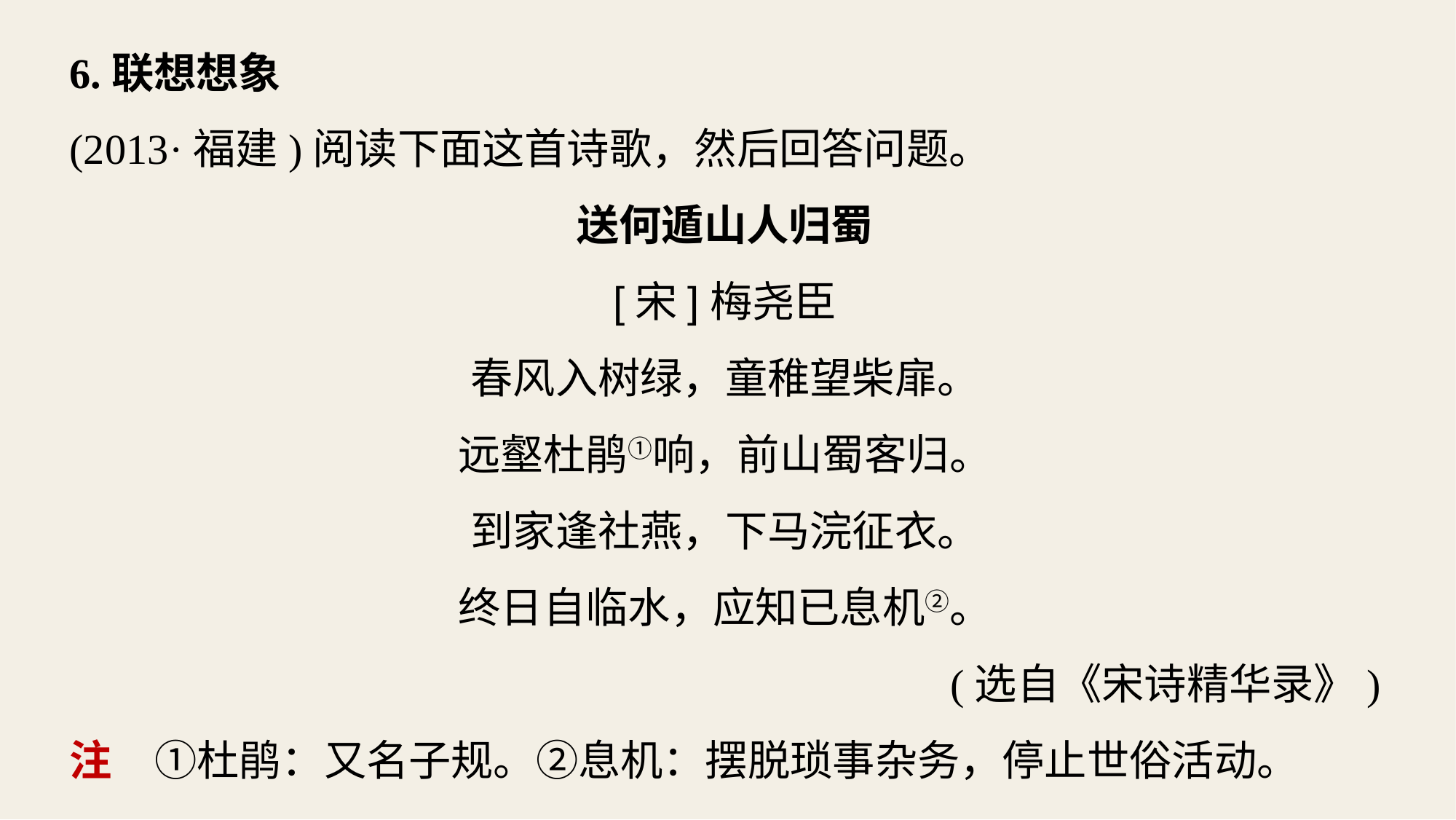

6.联想想象
(2013·福建)阅读下面这首诗歌，然后回答问题。
送何遁山人归蜀
[宋]梅尧臣
春风入树绿，童稚望柴扉。
远壑杜鹃①响，前山蜀客归。
到家逢社燕，下马浣征衣。
终日自临水，应知已息机②。
(选自《宋诗精华录》)
注　①杜鹃：又名子规。②息机：摆脱琐事杂务，停止世俗活动。